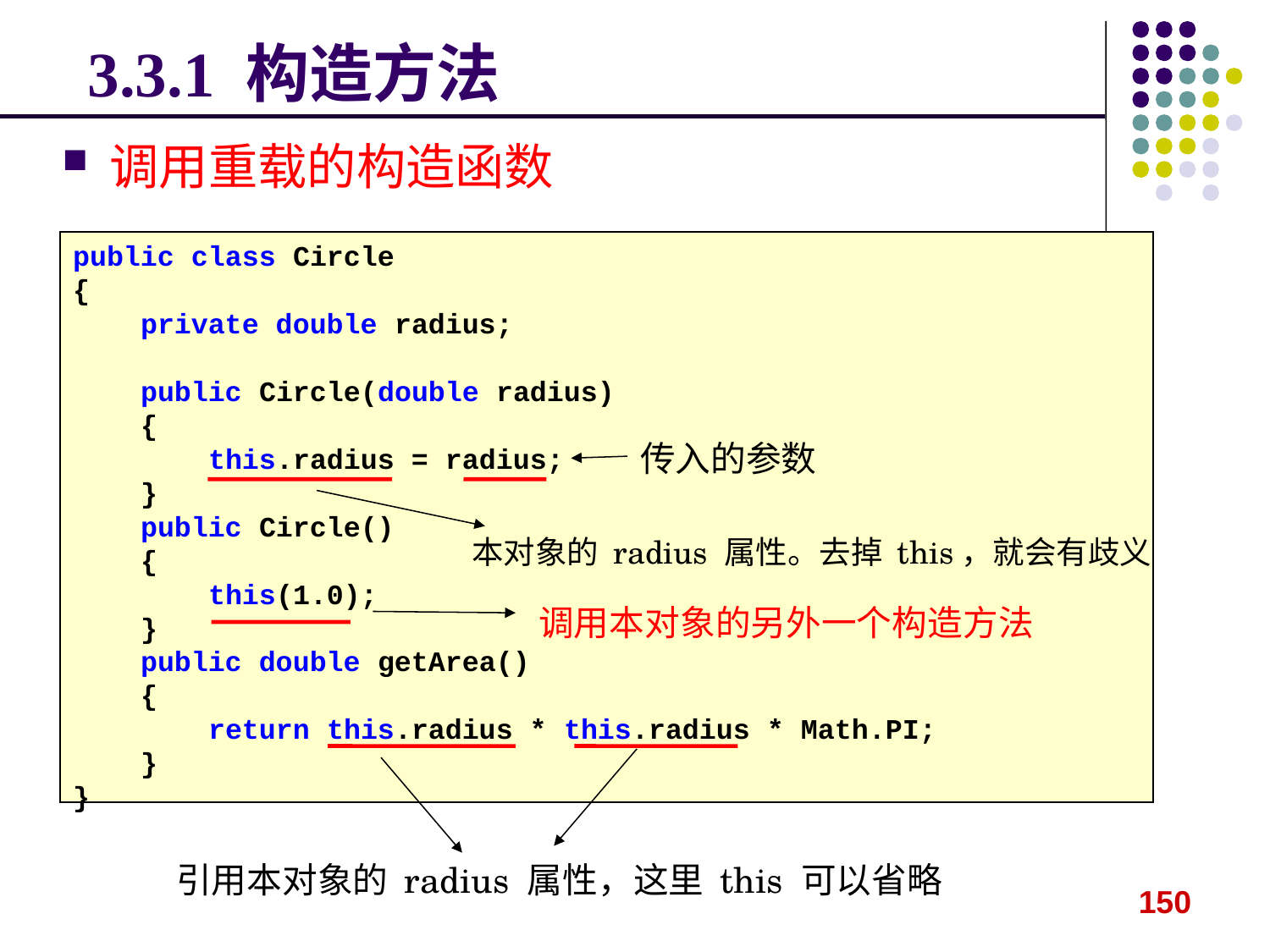

# 3.3.1 构造方法
调用重载的构造函数
public class Circle
{
    private double radius;

    public Circle(double radius)
    {
        this.radius = radius;
    }
    public Circle()
    {
        this(1.0);
    }
    public double getArea()
    {
        return this.radius * this.radius * Math.PI;
    }
}
传入的参数

本对象的 radius 属性。去掉 this，就会有歧义
调用本对象的另外一个构造方法

引用本对象的 radius 属性，这里 this 可以省略